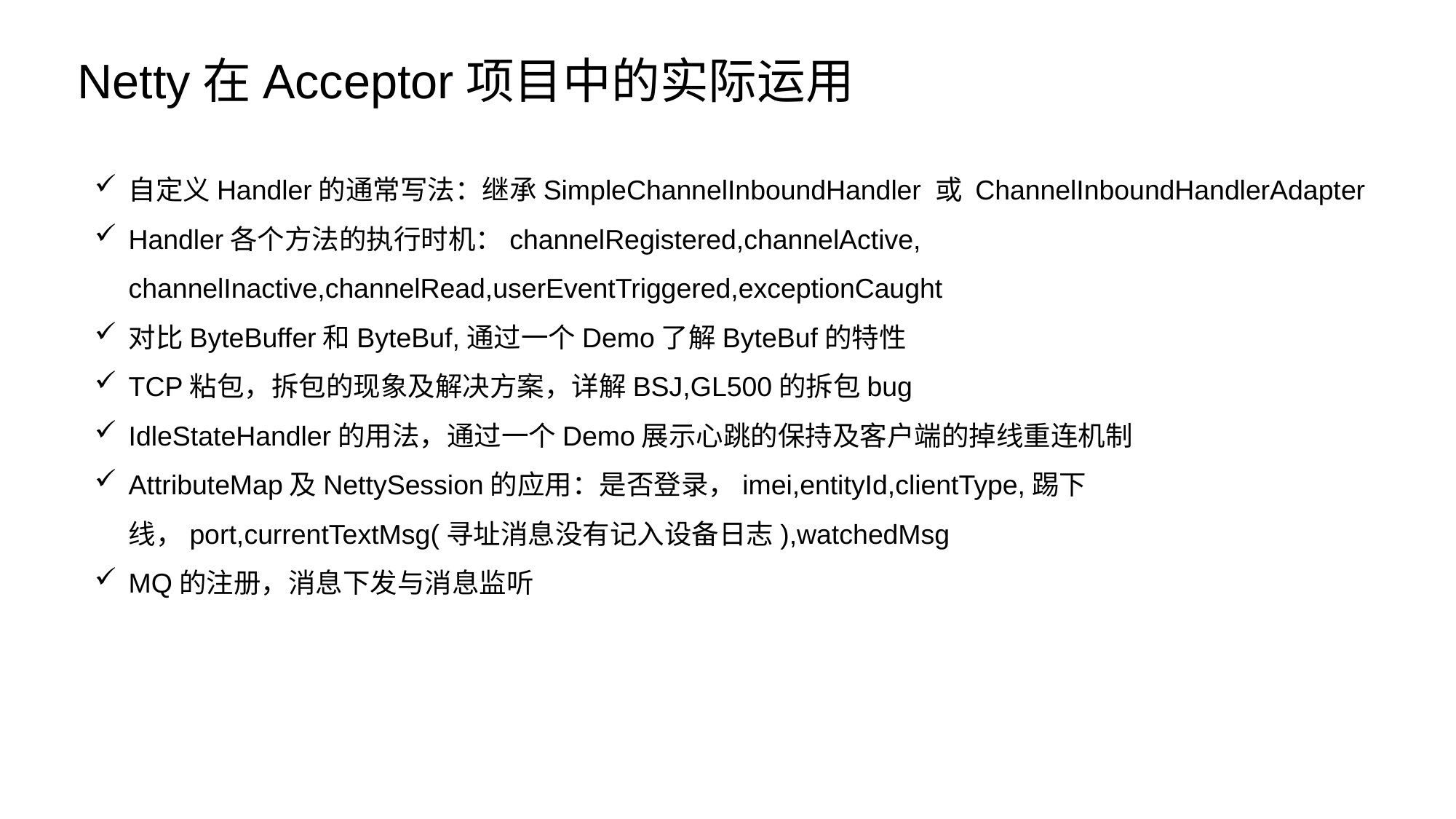

Netty在Acceptor项目中的实际运用
自定义Handler的通常写法：继承SimpleChannelInboundHandler 或 ChannelInboundHandlerAdapter
Handler各个方法的执行时机：channelRegistered,channelActive, channelInactive,channelRead,userEventTriggered,exceptionCaught
对比ByteBuffer和ByteBuf,通过一个Demo了解ByteBuf的特性
TCP粘包，拆包的现象及解决方案，详解BSJ,GL500的拆包bug
IdleStateHandler的用法，通过一个Demo展示心跳的保持及客户端的掉线重连机制
AttributeMap及NettySession的应用：是否登录，imei,entityId,clientType,踢下线，port,currentTextMsg(寻址消息没有记入设备日志),watchedMsg
MQ的注册，消息下发与消息监听